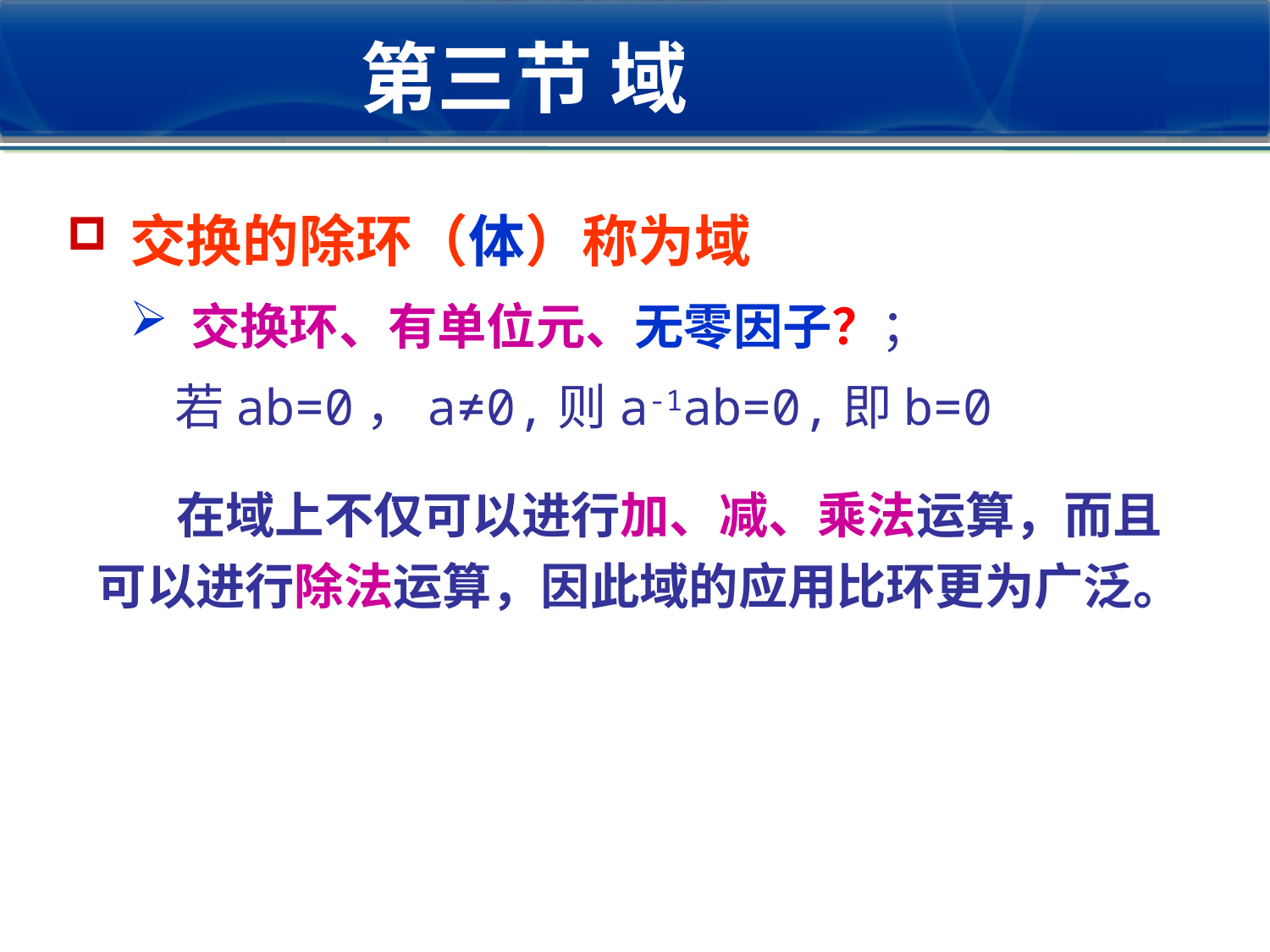

第三节 域
交换的除环（体）称为域
交换环、有单位元、无零因子？；
   若ab=0，a≠0,则a-1ab=0,即b=0
      在域上不仅可以进行加、减、乘法运算，而且可以进行除法运算，因此域的应用比环更为广泛。